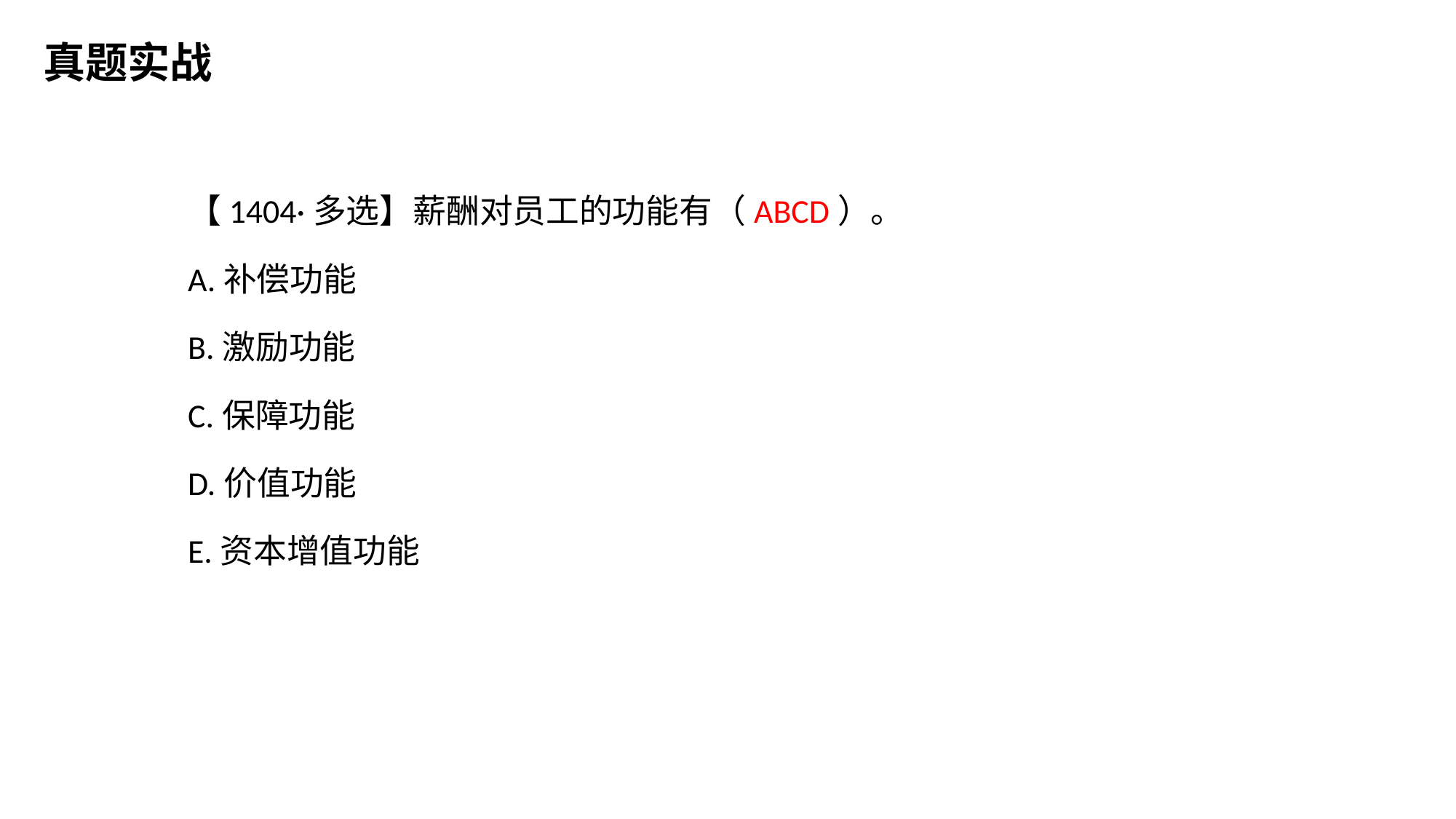

真题实战
【1404·多选】薪酬对员工的功能有（ABCD）。
A.补偿功能
B.激励功能
C.保障功能
D.价值功能
E.资本增值功能